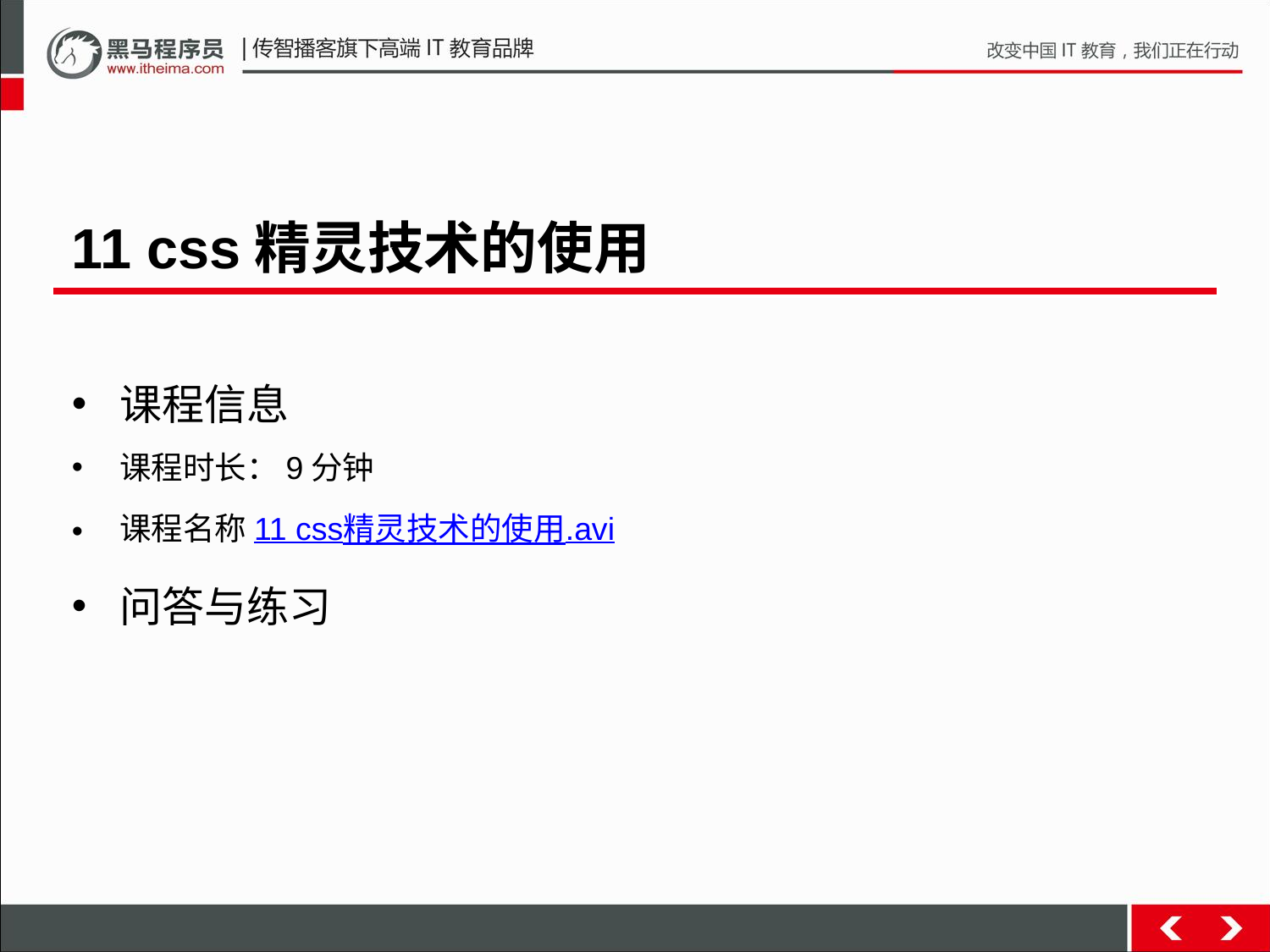

11 css精灵技术的使用
课程信息
课程时长：9分钟
课程名称11 css精灵技术的使用.avi
问答与练习